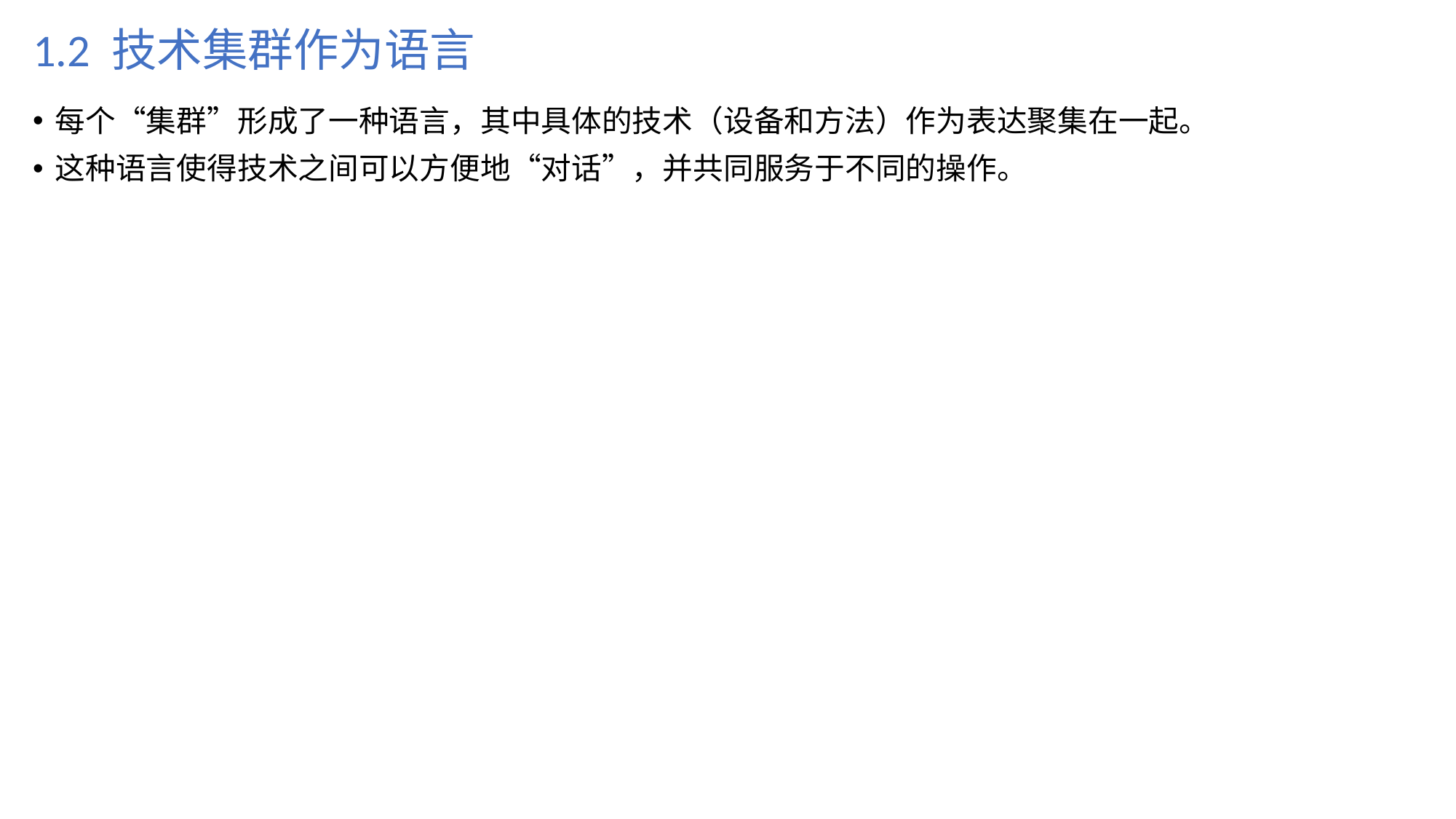

# 1.2 技术集群作为语言
每个“集群”形成了一种语言，其中具体的技术（设备和方法）作为表达聚集在一起。
这种语言使得技术之间可以方便地“对话”，并共同服务于不同的操作。